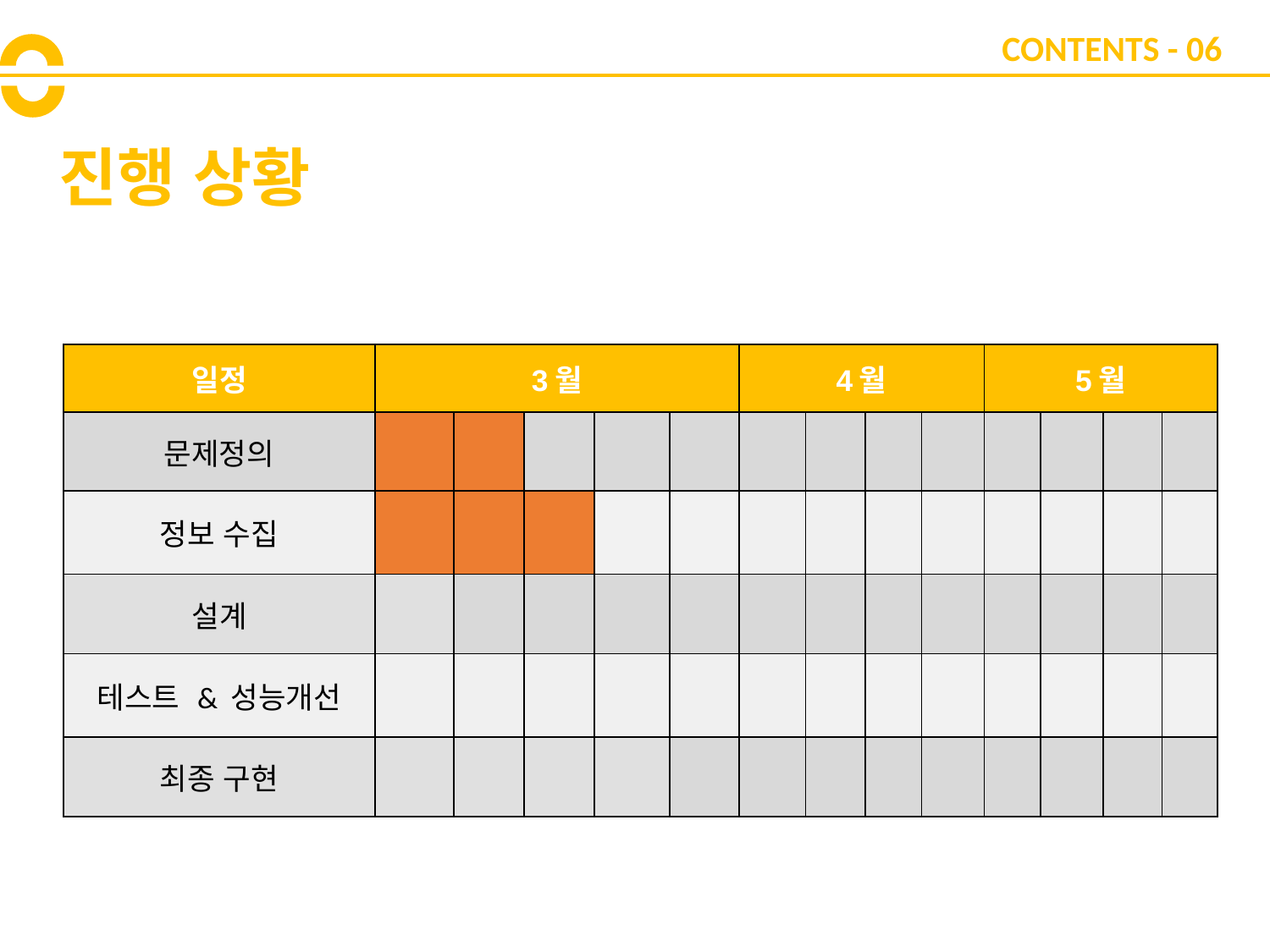

CONTENTS - 06

# 진행 상황
| 일정 | 3월 |  |  |  |  | 4월 |  |  |  | 5월 |  |  |  |
| --- | --- | --- | --- | --- | --- | --- | --- | --- | --- | --- | --- | --- | --- |
| 문제정의 |  |  |  |  |  |  |  |  |  |  |  |  |  |
| 정보 수집 |  |  |  |  |  |  |  |  |  |  |  |  |  |
| 설계 |  |  |  |  |  |  |  |  |  |  |  |  |  |
| 테스트 & 성능개선 |  |  |  |  |  |  |  |  |  |  |  |  |  |
| 최종 구현 |  |  |  |  |  |  |  |  |  |  |  |  |  |